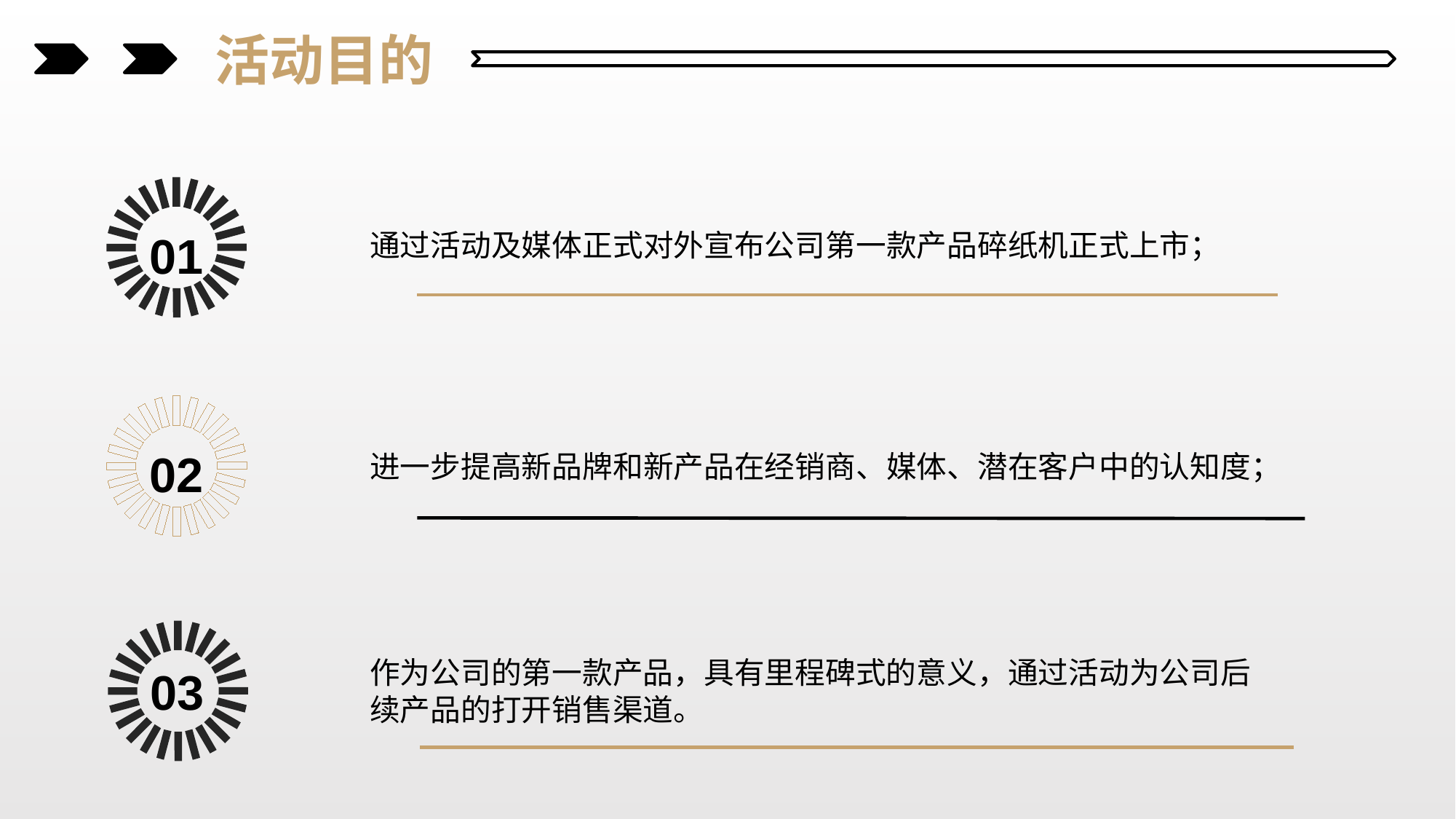

活动目的

01

通过活动及媒体正式对外宣布公司第一款产品碎纸机正式上市；

02

进一步提高新品牌和新产品在经销商、媒体、潜在客户中的认知度；

03
作为公司的第一款产品，具有里程碑式的意义，通过活动为公司后续产品的打开销售渠道。